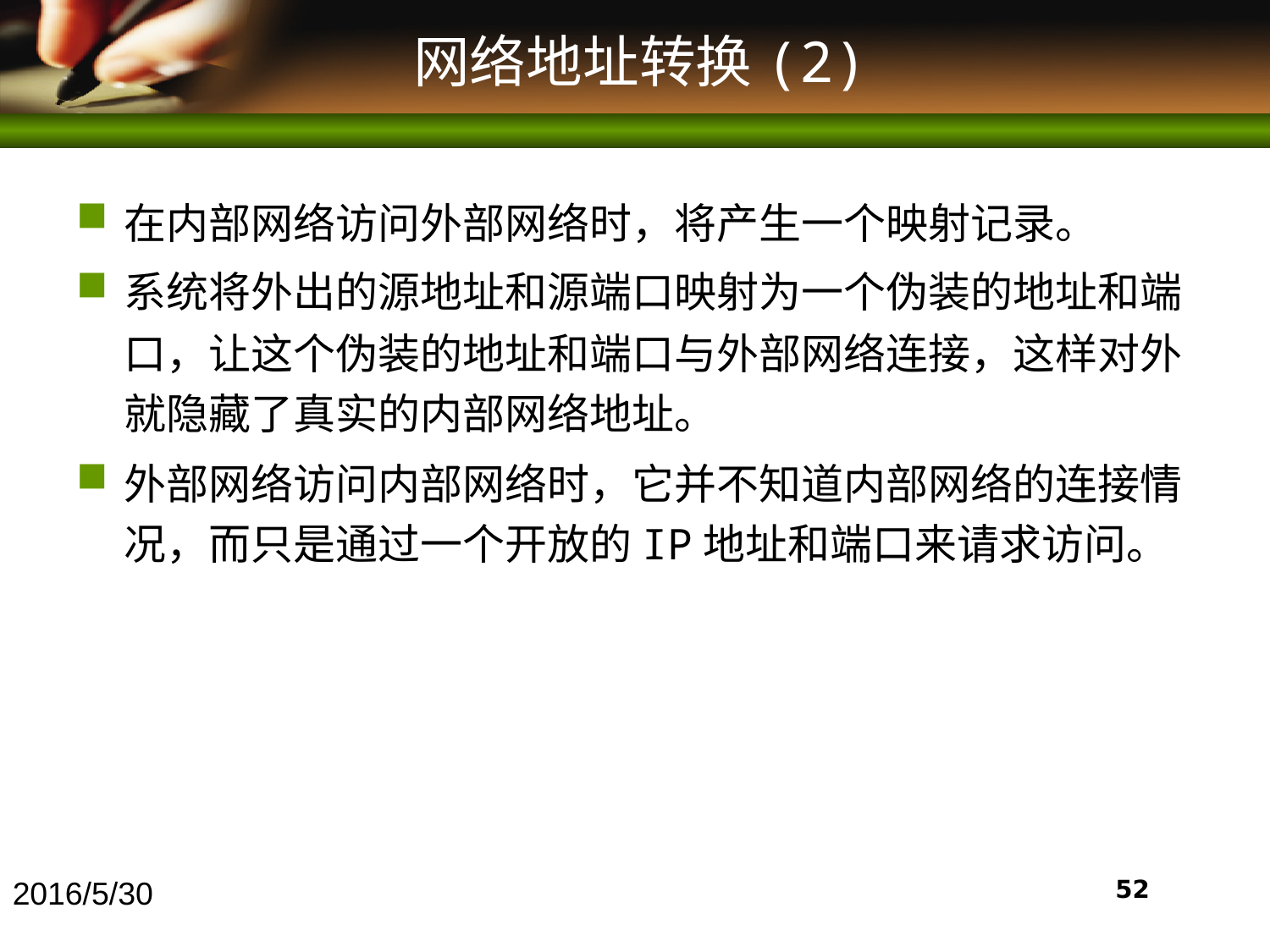

# 网络地址转换(2)
在内部网络访问外部网络时，将产生一个映射记录。
系统将外出的源地址和源端口映射为一个伪装的地址和端口，让这个伪装的地址和端口与外部网络连接，这样对外就隐藏了真实的内部网络地址。
外部网络访问内部网络时，它并不知道内部网络的连接情况，而只是通过一个开放的IP地址和端口来请求访问。
2016/5/30

52